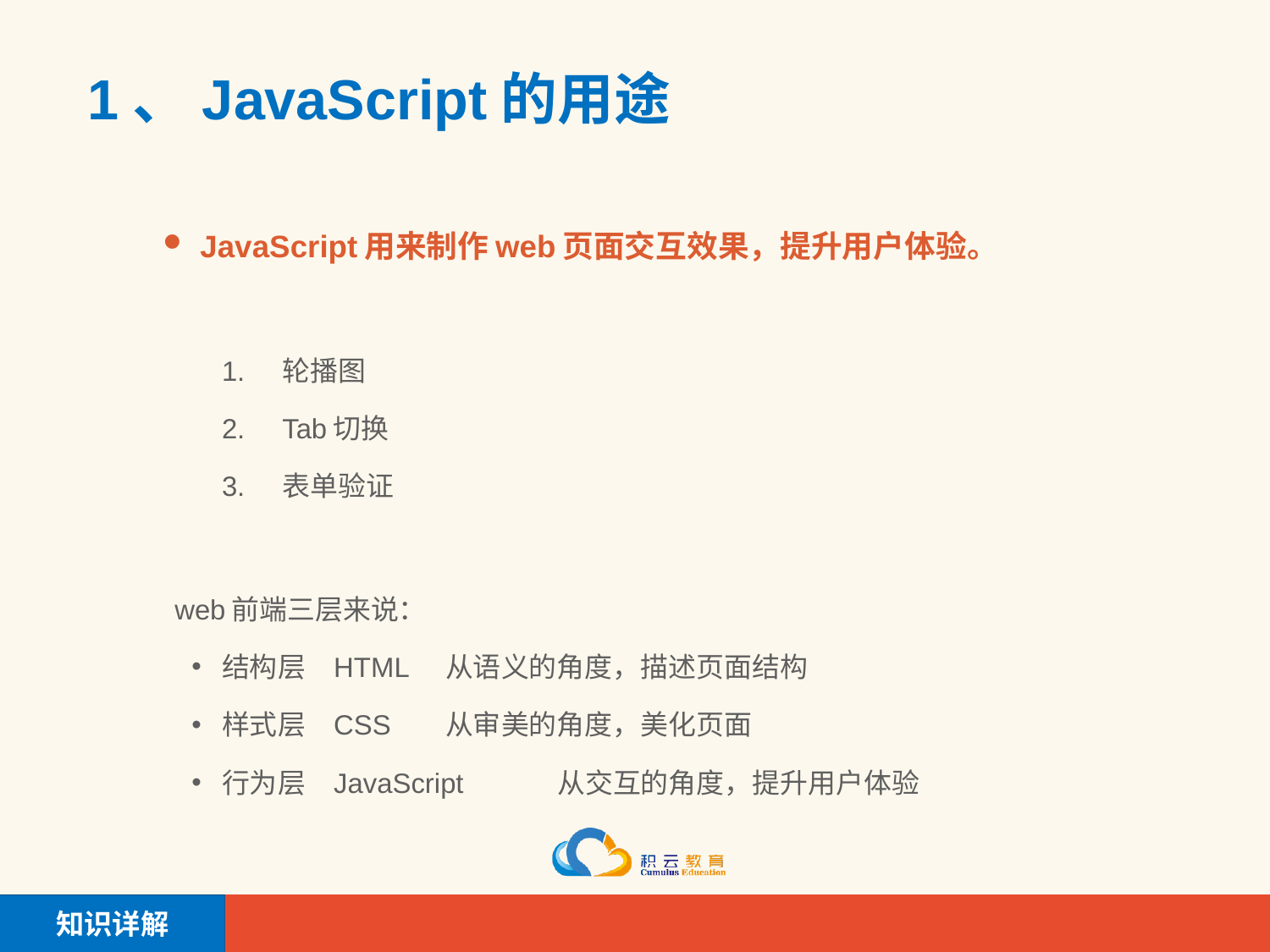

# 1、JavaScript的用途
JavaScript用来制作web页面交互效果，提升用户体验。

轮播图
Tab切换
表单验证

web前端三层来说：
结构层	HTML		从语义的角度，描述页面结构
样式层	CSS		从审美的角度，美化页面
行为层	JavaScript	从交互的角度，提升用户体验